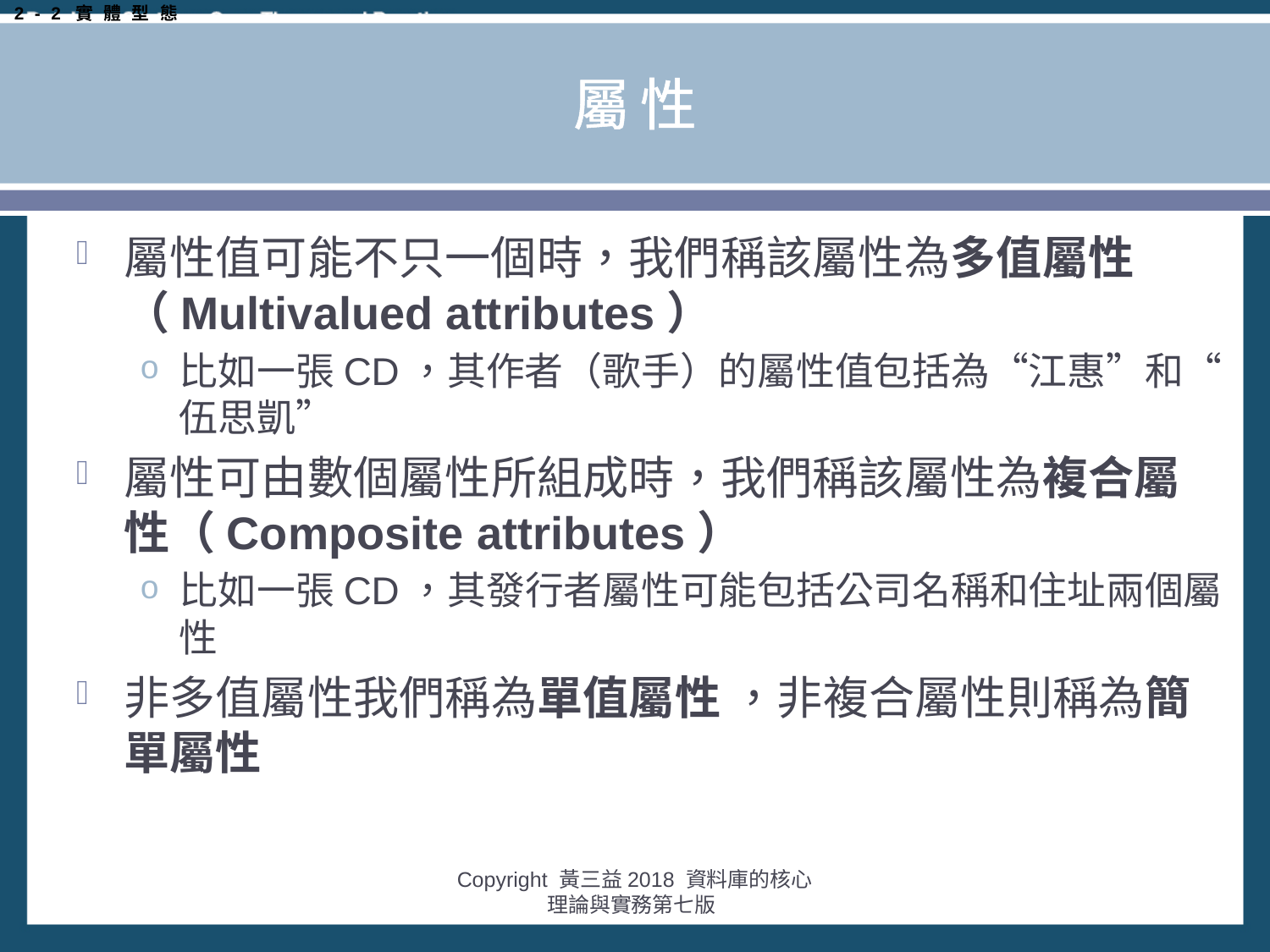

2-2實體型態
# 屬性
屬性值可能不只一個時，我們稱該屬性為多值屬性（Multivalued attributes）
比如一張CD，其作者（歌手）的屬性值包括為“江惠”和“伍思凱”
屬性可由數個屬性所組成時，我們稱該屬性為複合屬性（Composite attributes）
比如一張CD，其發行者屬性可能包括公司名稱和住址兩個屬性
非多值屬性我們稱為單值屬性 ，非複合屬性則稱為簡單屬性

Copyright 黃三益2018 資料庫的核心理論與實務第七版